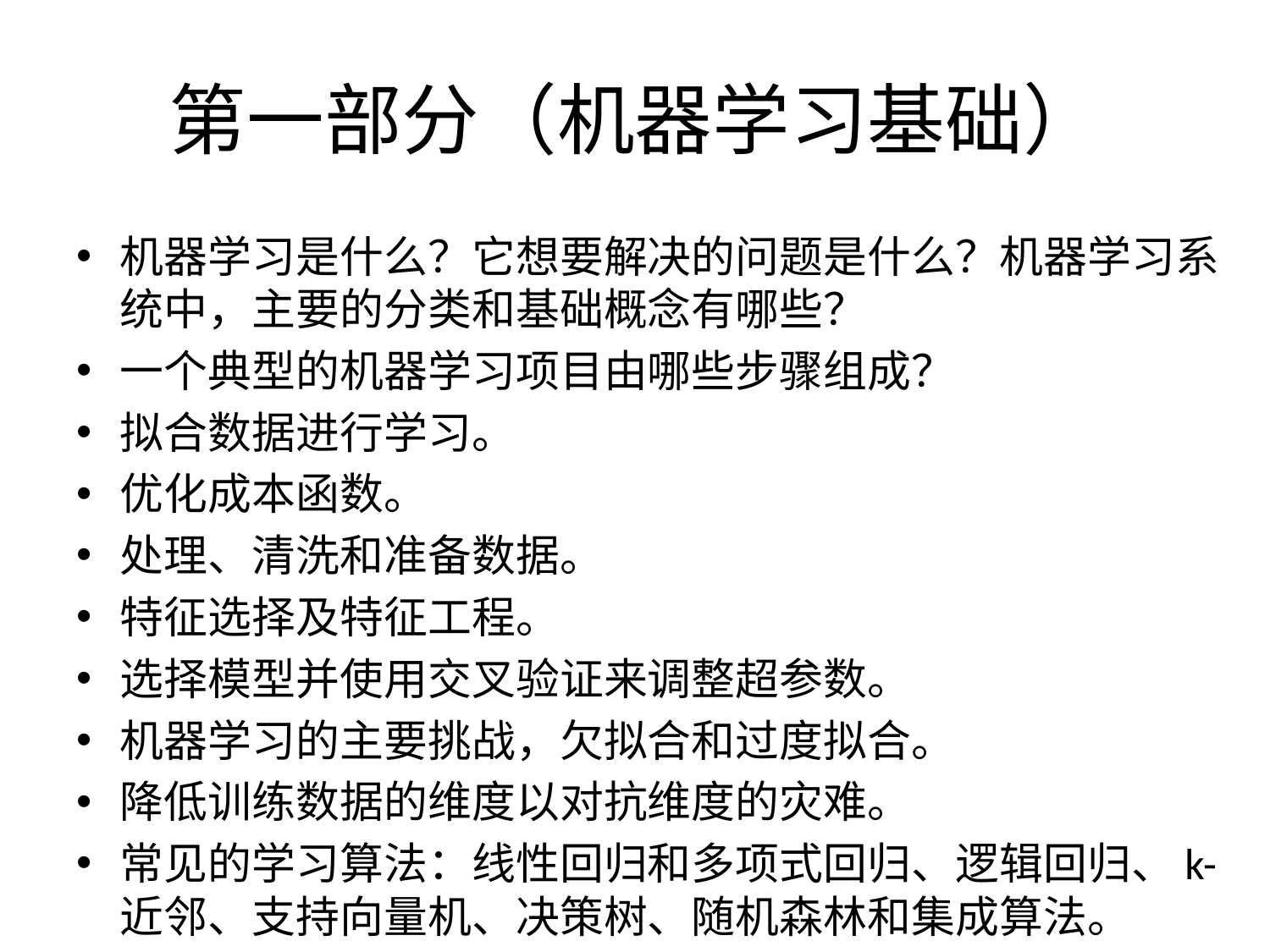

# 第一部分（机器学习基础）
机器学习是什么？它想要解决的问题是什么？机器学习系统中，主要的分类和基础概念有哪些？
一个典型的机器学习项目由哪些步骤组成？
拟合数据进行学习。
优化成本函数。
处理、清洗和准备数据。
特征选择及特征工程。
选择模型并使用交叉验证来调整超参数。
机器学习的主要挑战，欠拟合和过度拟合。
降低训练数据的维度以对抗维度的灾难。
常见的学习算法：线性回归和多项式回归、逻辑回归、k-近邻、支持向量机、决策树、随机森林和集成算法。